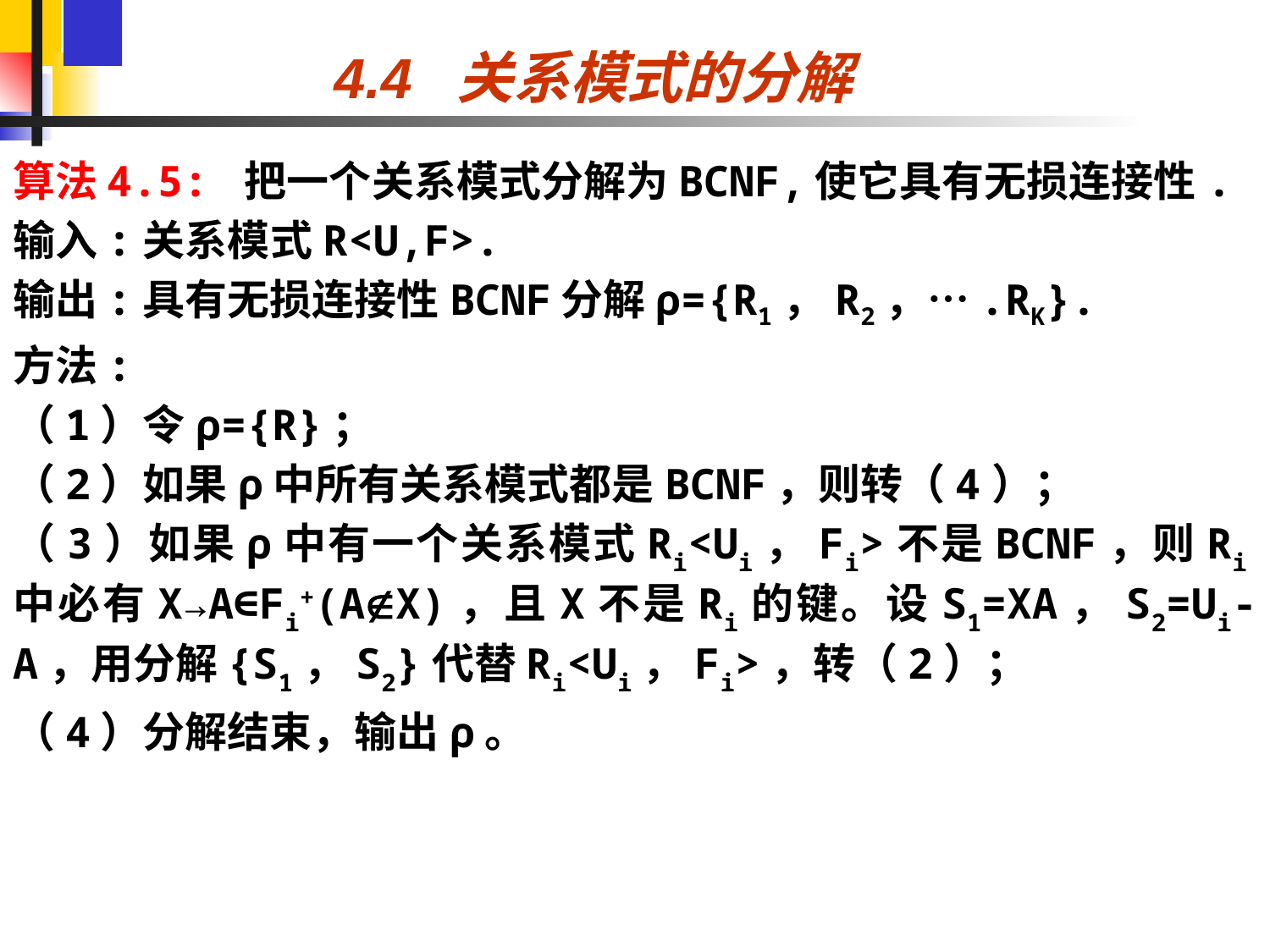

# 4.4  关系模式的分解
算法4.5: 把一个关系模式分解为BCNF,使它具有无损连接性.
输入:关系模式R<U,F>.
输出:具有无损连接性BCNF分解ρ={R1，R2，….RK}.
方法:
（1）令ρ={R}；
（2）如果ρ中所有关系模式都是BCNF，则转（4）；
（3）如果ρ中有一个关系模式Ri<Ui，Fi>不是BCNF，则Ri中必有X→A∈Fi+(A∉X)，且X不是Ri的键。设S1=XA，S2=Ui-A，用分解{S1，S2}代替Ri<Ui，Fi>，转（2）；
（4）分解结束，输出ρ。